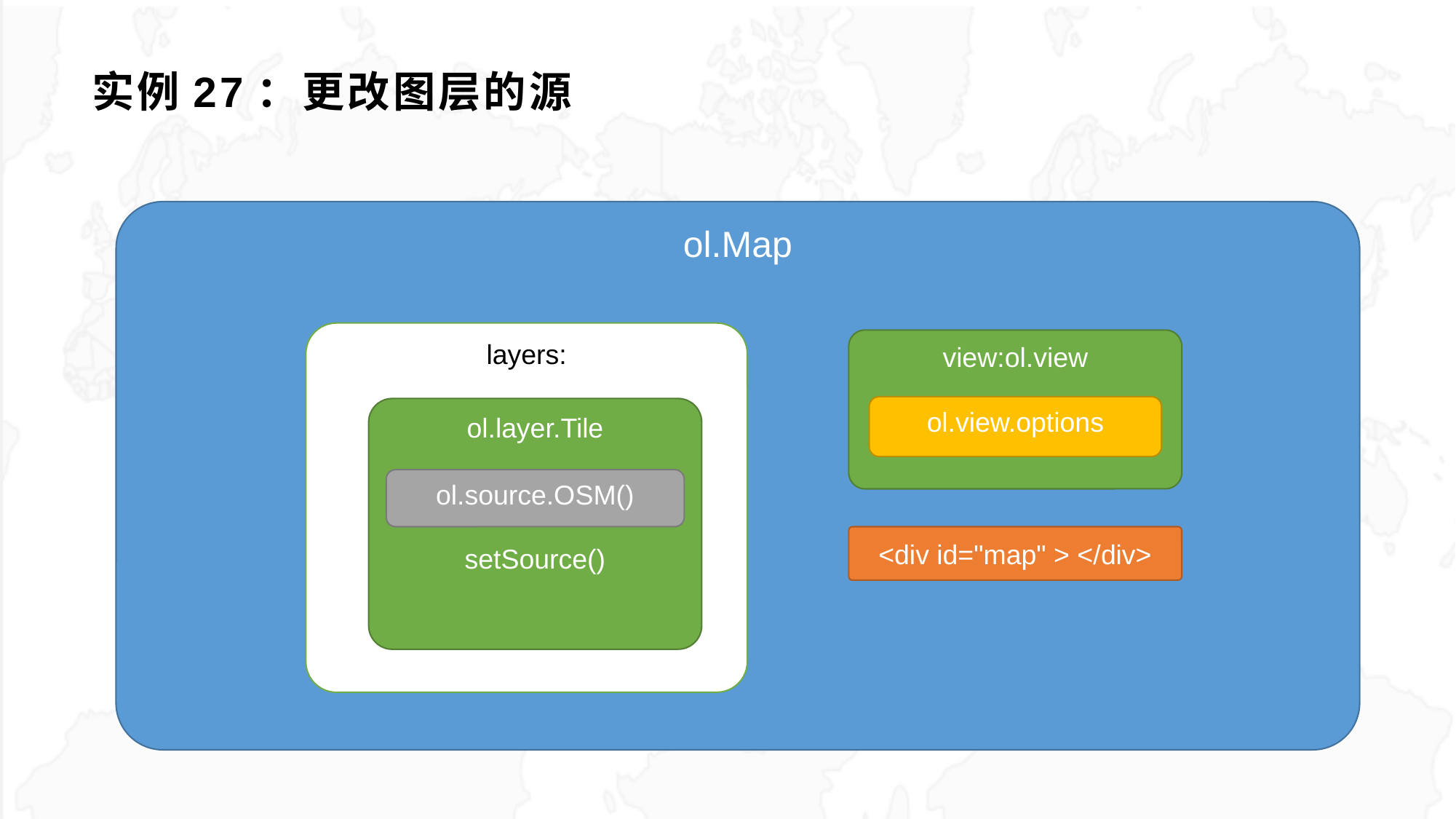

# 实例27：更改图层的源
ol.Map
layers:
view:ol.view
ol.view.options
ol.layer.Tile

setSource()

ol.source.OSM()
<div id="map" > </div>